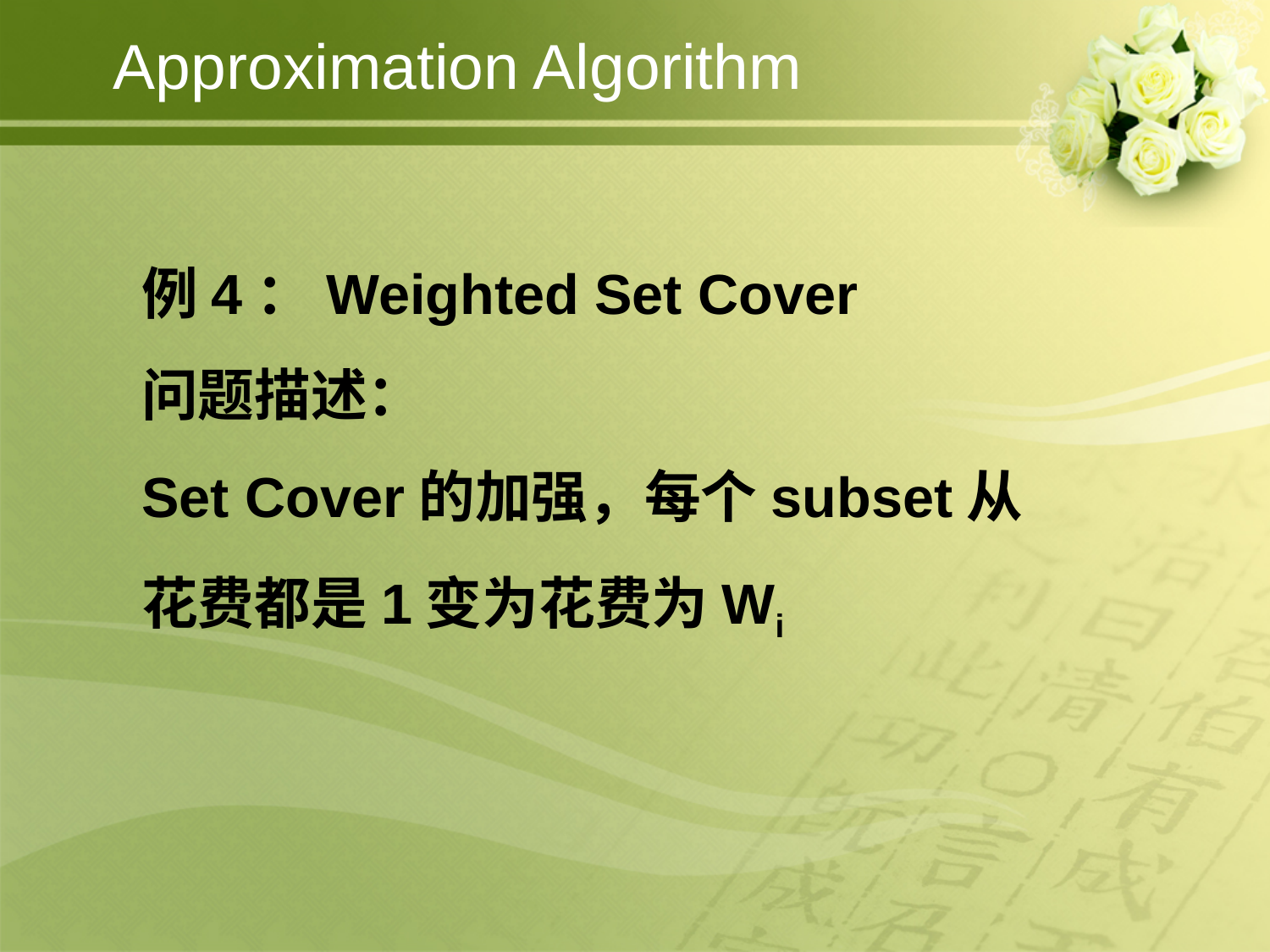

Approximation Algorithm
例4：Weighted Set Cover
问题描述：
Set Cover的加强，每个subset从花费都是1变为花费为Wi